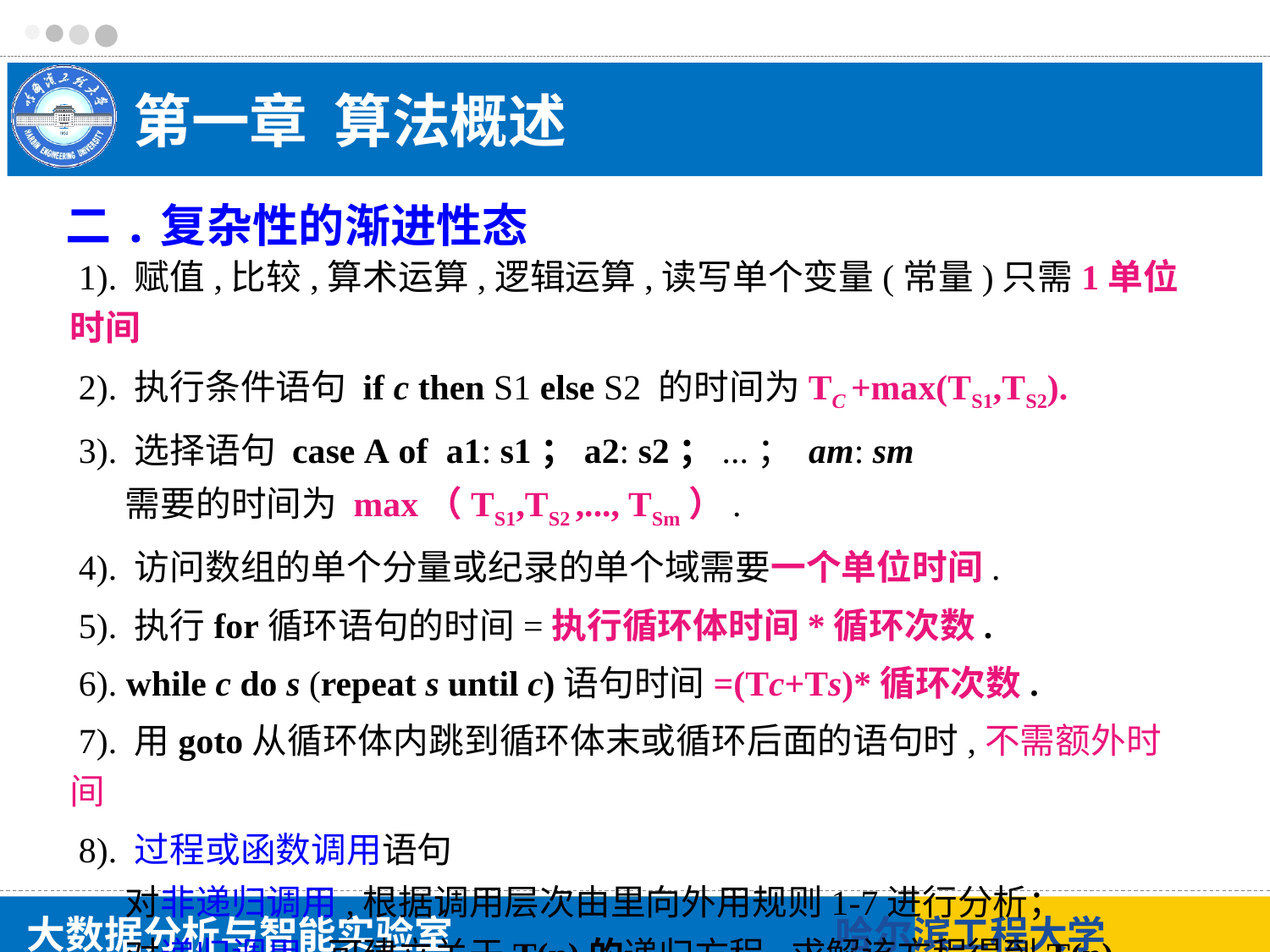

# 第一章  算法概述
二.复杂性的渐进性态

 1). 赋值,比较,算术运算,逻辑运算,读写单个变量(常量)只需1单位时间
 2). 执行条件语句 if c then S1 else S2 的时间为TC +max(TS1,TS2).
 3). 选择语句 case A of  a1: s1；a2: s2；...； am: sm
      需要的时间为 max（TS1,TS2 ,..., TSm）.
 4). 访问数组的单个分量或纪录的单个域需要一个单位时间.
 5). 执行for循环语句的时间=执行循环体时间*循环次数.
 6). while c do s (repeat s until c)语句时间=(Tc+Ts)*循环次数.
 7). 用goto从循环体内跳到循环体末或循环后面的语句时,不需额外时间
 8). 过程或函数调用语句
      对非递归调用,根据调用层次由里向外用规则1-7进行分析；
      对递归调用,可建立关于T(n)的递归方程,求解该方程得到T(n).